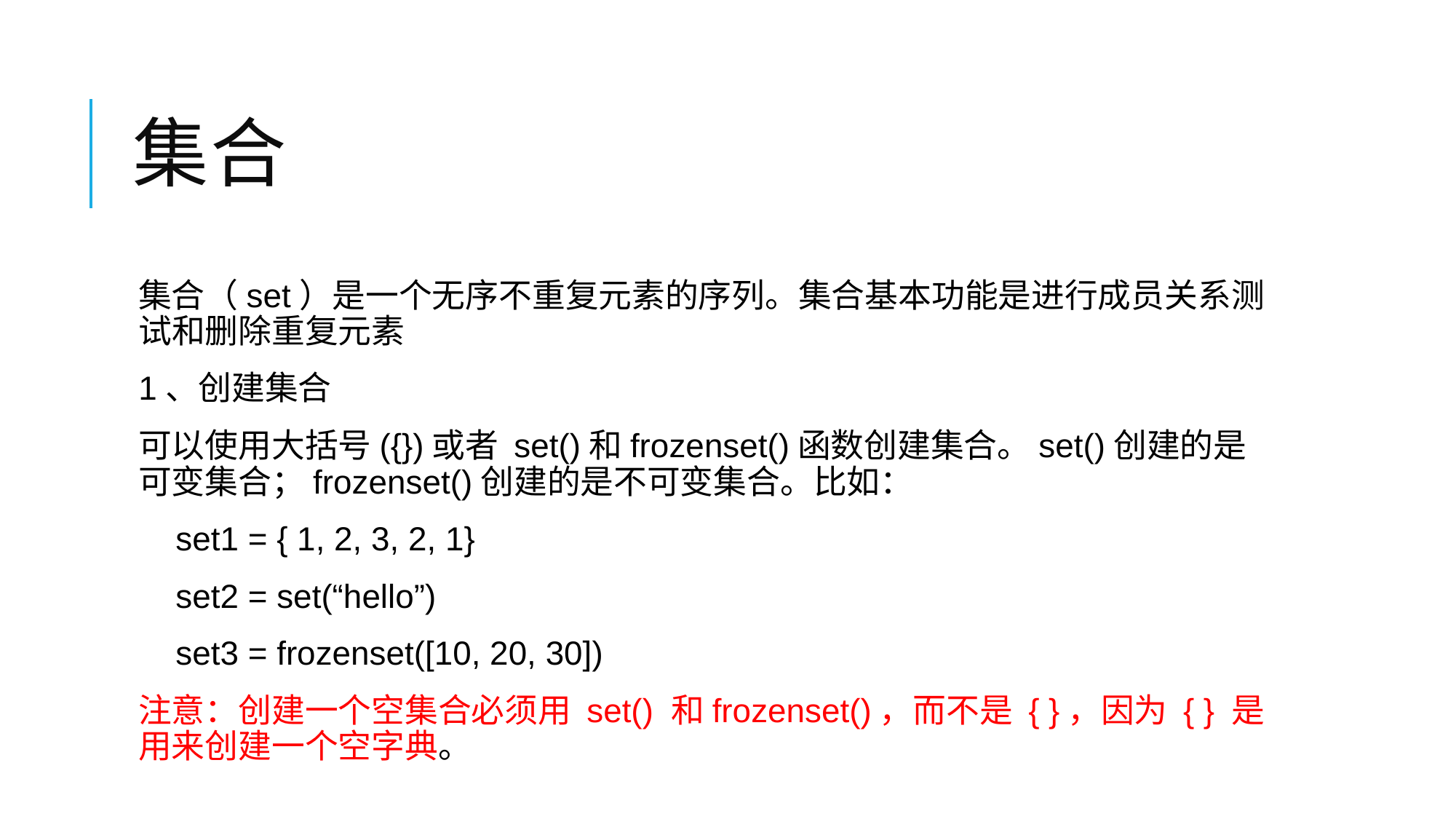

# 集合
集合（set）是一个无序不重复元素的序列。集合基本功能是进行成员关系测试和删除重复元素
1、创建集合
可以使用大括号({})或者 set()和frozenset()函数创建集合。set()创建的是可变集合；frozenset()创建的是不可变集合。比如：
    set1 = { 1, 2, 3, 2, 1}
    set2 = set(“hello”)
    set3 = frozenset([10, 20, 30])
注意：创建一个空集合必须用 set() 和frozenset()，而不是 { }，因为 { } 是用来创建一个空字典。